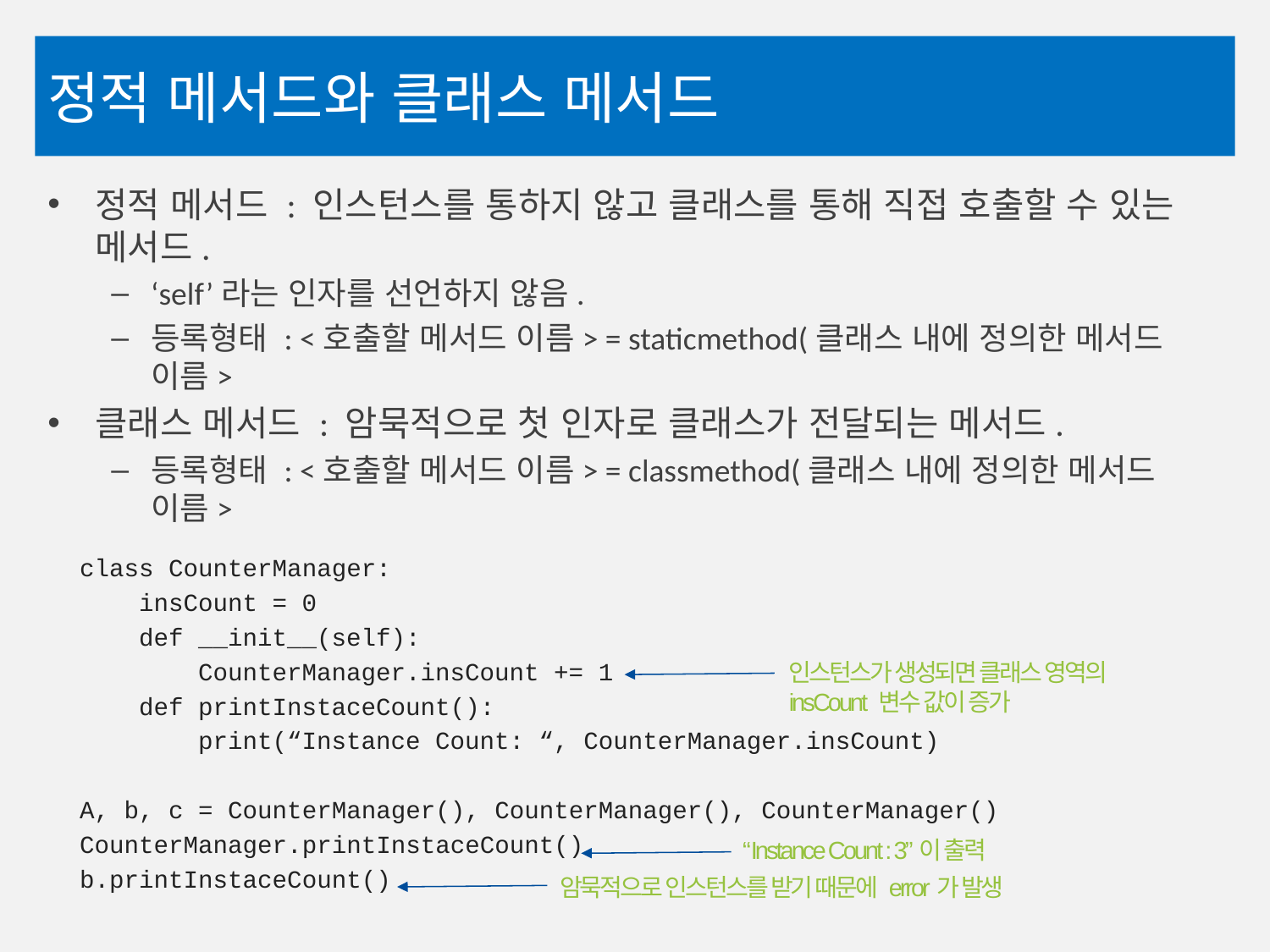

# 정적 메서드와 클래스 메서드
정적 메서드 : 인스턴스를 통하지 않고 클래스를 통해 직접 호출할 수 있는 메서드.
‘self’라는 인자를 선언하지 않음.
등록형태 : <호출할 메서드 이름> = staticmethod(클래스 내에 정의한 메서드 이름>
클래스 메서드 : 암묵적으로 첫 인자로 클래스가 전달되는 메서드.
등록형태 : <호출할 메서드 이름> = classmethod(클래스 내에 정의한 메서드 이름>

class CounterManager:
    insCount = 0
    def __init__(self):
        CounterManager.insCount += 1
    def printInstaceCount():
        print(“Instance Count: “, CounterManager.insCount)

A, b, c = CounterManager(), CounterManager(), CounterManager()
CounterManager.printInstaceCount()
b.printInstaceCount()
인스턴스가 생성되면 클래스 영역의 insCount 변수 값이 증가
“Instance Count : 3”이 출력
암묵적으로 인스턴스를 받기 때문에 error가 발생